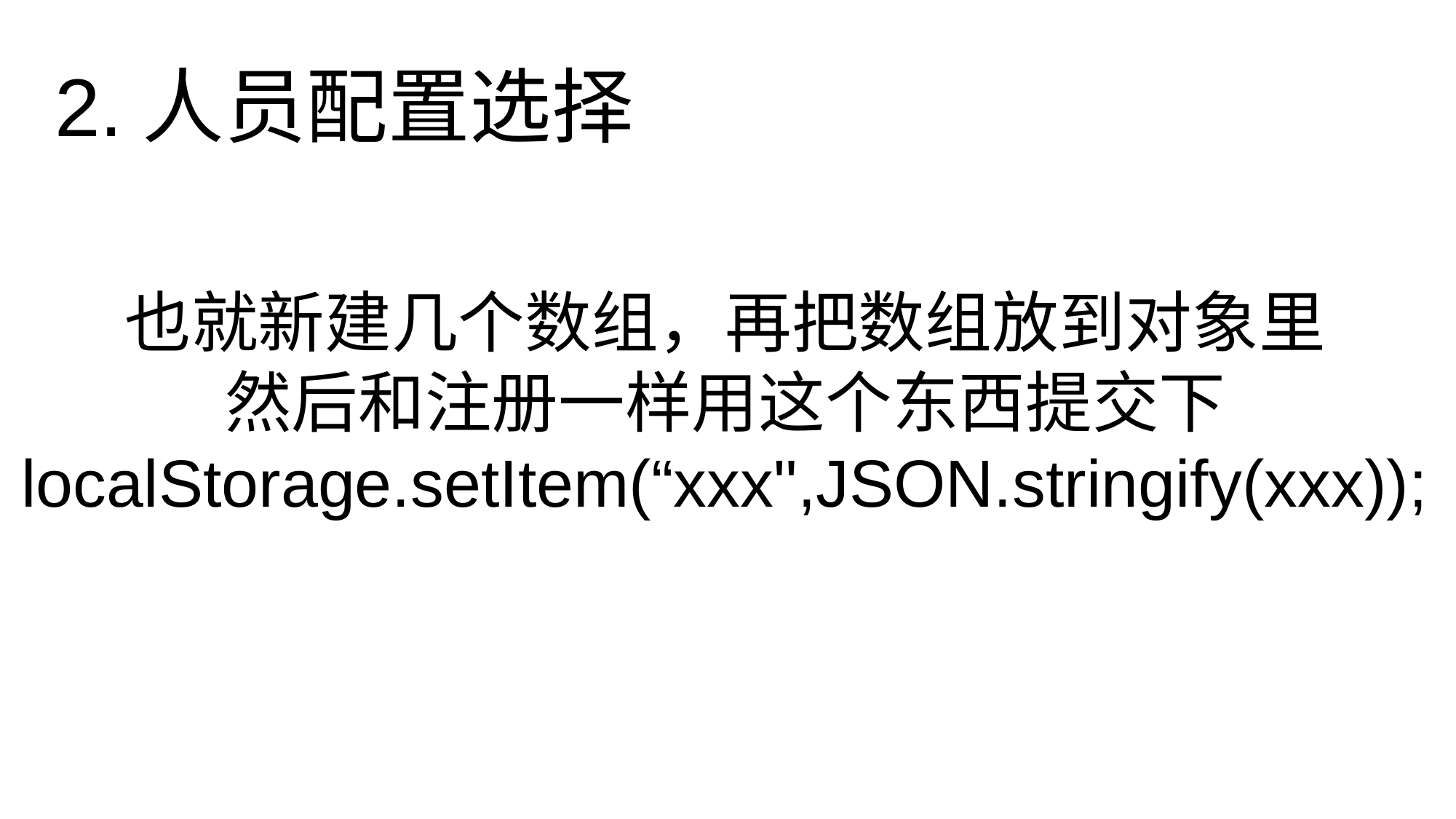

2.人员配置选择
也就新建几个数组，再把数组放到对象里
然后和注册一样用这个东西提交下
localStorage.setItem(“xxx",JSON.stringify(xxx));